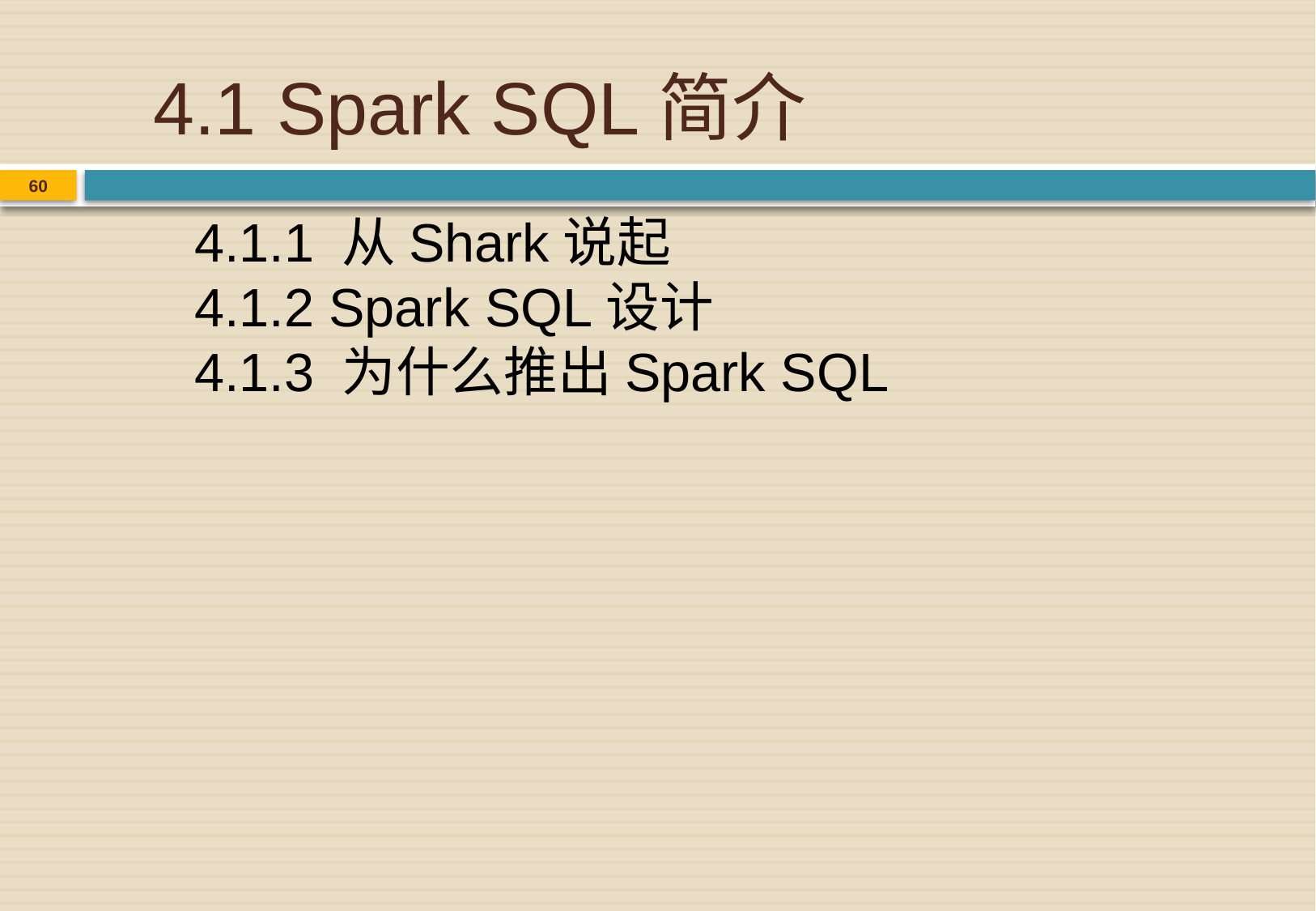

# 4.1 Spark SQL简介
60
4.1.1 从Shark说起
4.1.2 Spark SQL设计
4.1.3 为什么推出Spark SQL